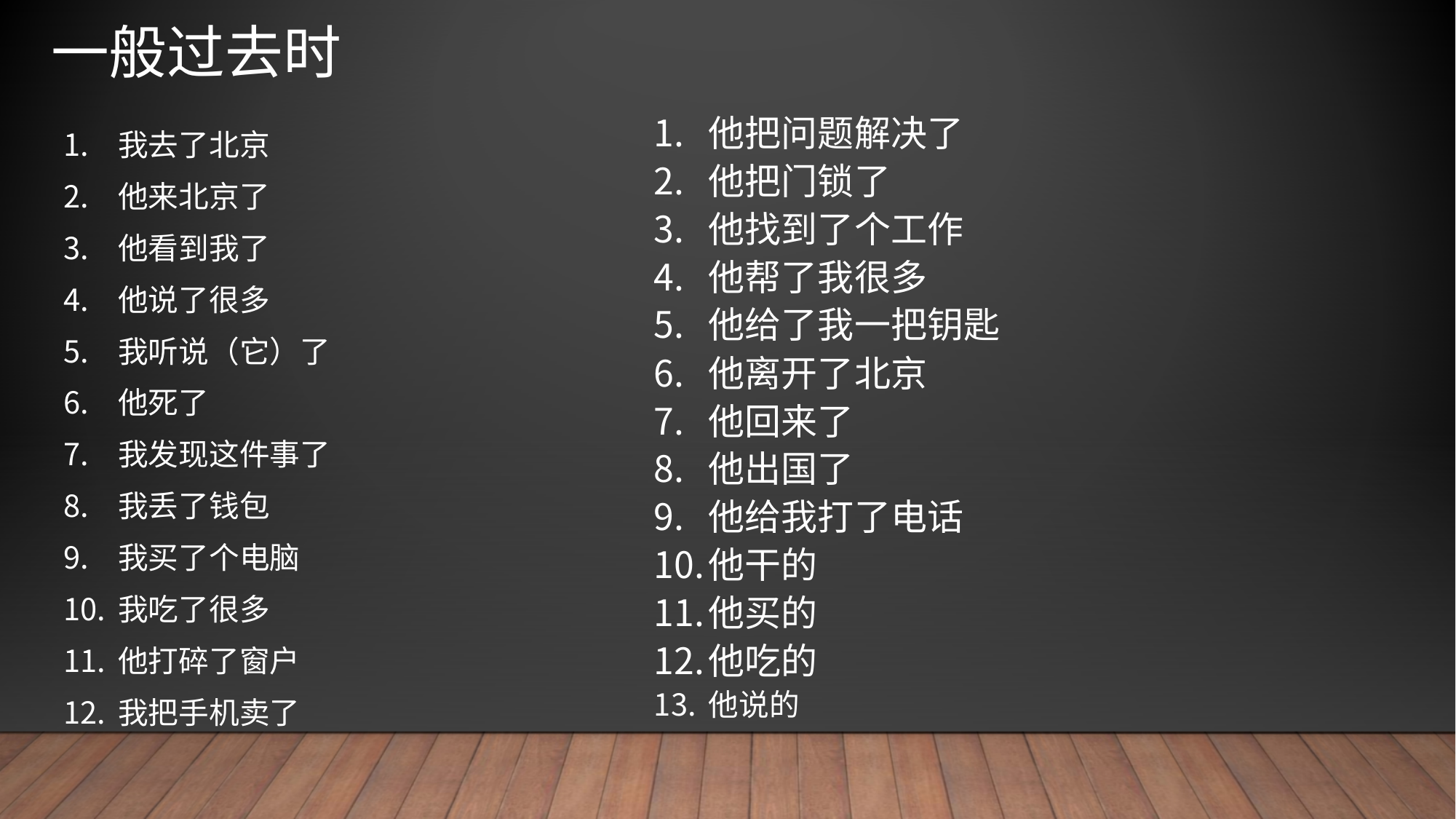

# 一般过去时
他把问题解决了
他把门锁了
他找到了个工作
他帮了我很多
他给了我一把钥匙
他离开了北京
他回来了
他出国了
他给我打了电话
他干的
他买的
他吃的
他说的
我去了北京
他来北京了
他看到我了
他说了很多
我听说（它）了
他死了
我发现这件事了
我丢了钱包
我买了个电脑
我吃了很多
他打碎了窗户
我把手机卖了